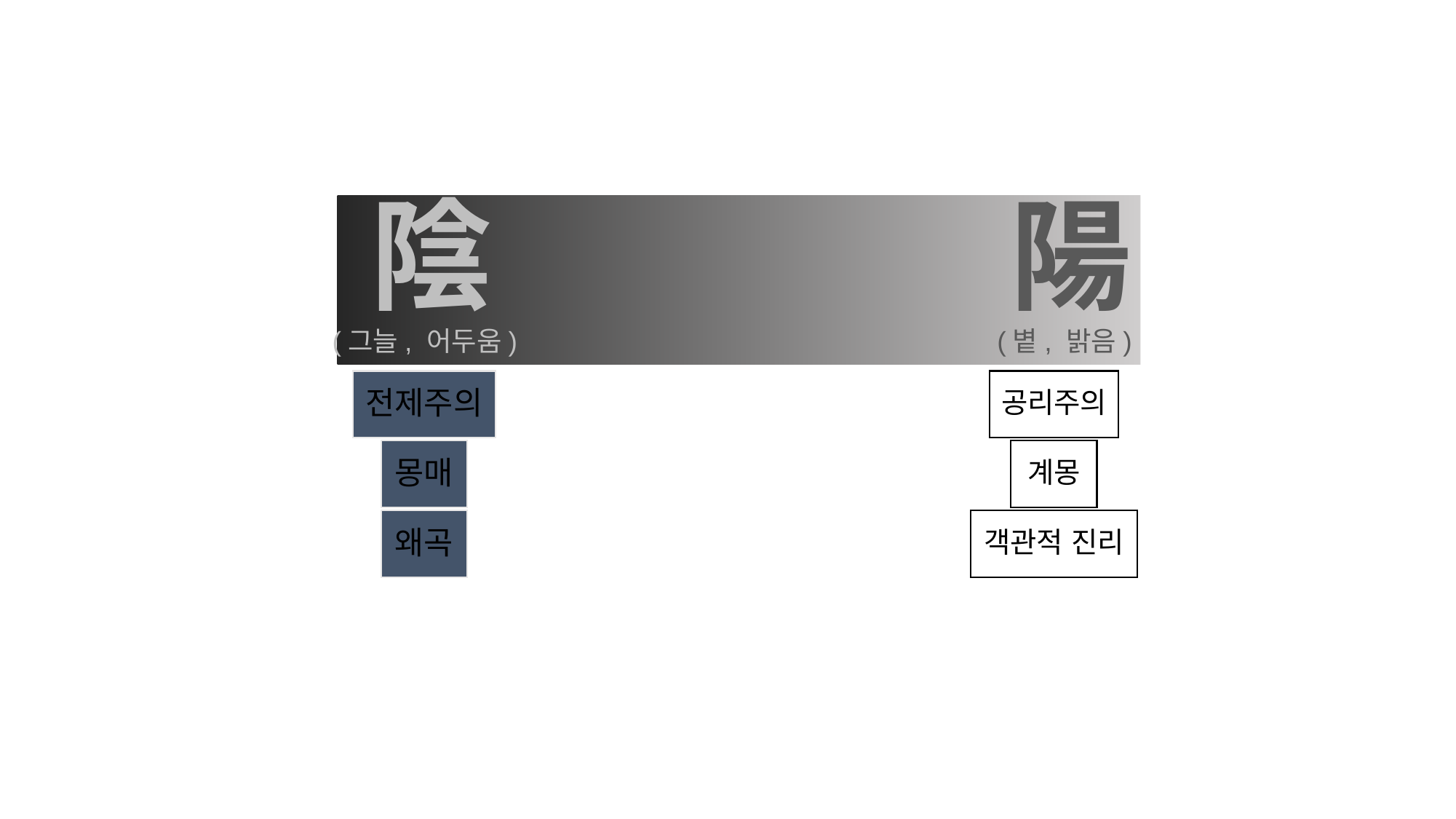

陰
(그늘, 어두움)
 陽
(볕, 밝음)

전제주의
몽매
왜곡
공리주의
계몽
객관적 진리